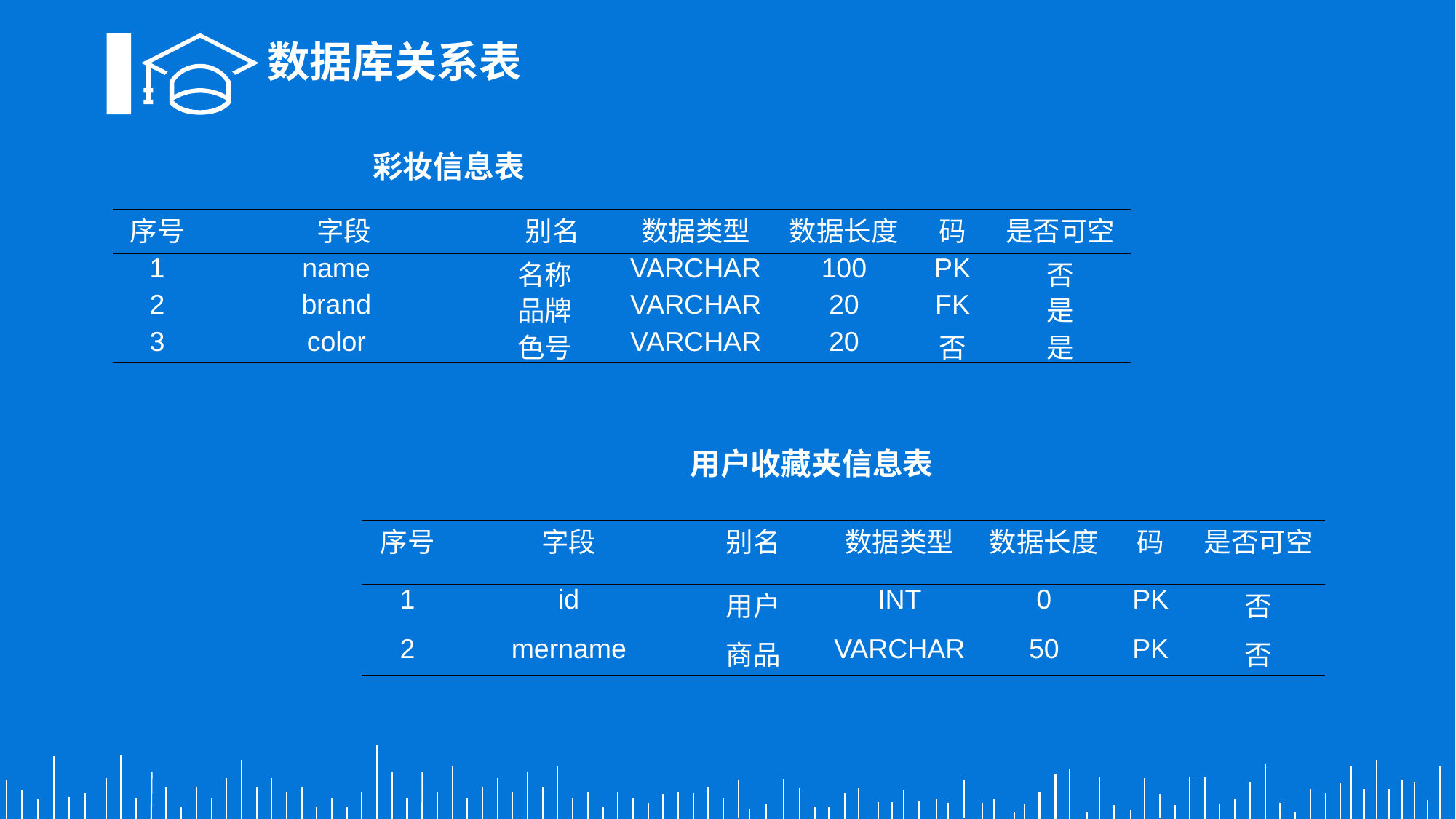

数据库关系表

彩妆信息表
| 序号 | 字段 |  | 别名 | 数据类型 | 数据长度 | 码 | 是否可空 |
| --- | --- | --- | --- | --- | --- | --- | --- |
| 1 | name | 名称 |  | VARCHAR | 100 | PK | 否 |
| 2 | brand | 品牌 |  | VARCHAR | 20 | FK | 是 |
| 3 | color | 色号 |  | VARCHAR | 20 | 否 | 是 |
用户收藏夹信息表
| 序号 | 字段 | 别名 | 数据类型 | 数据长度 | 码 | 是否可空 |
| --- | --- | --- | --- | --- | --- | --- |
| 1 | id | 用户 | INT | 0 | PK | 否 |
| 2 | mername | 商品 | VARCHAR | 50 | PK | 否 |